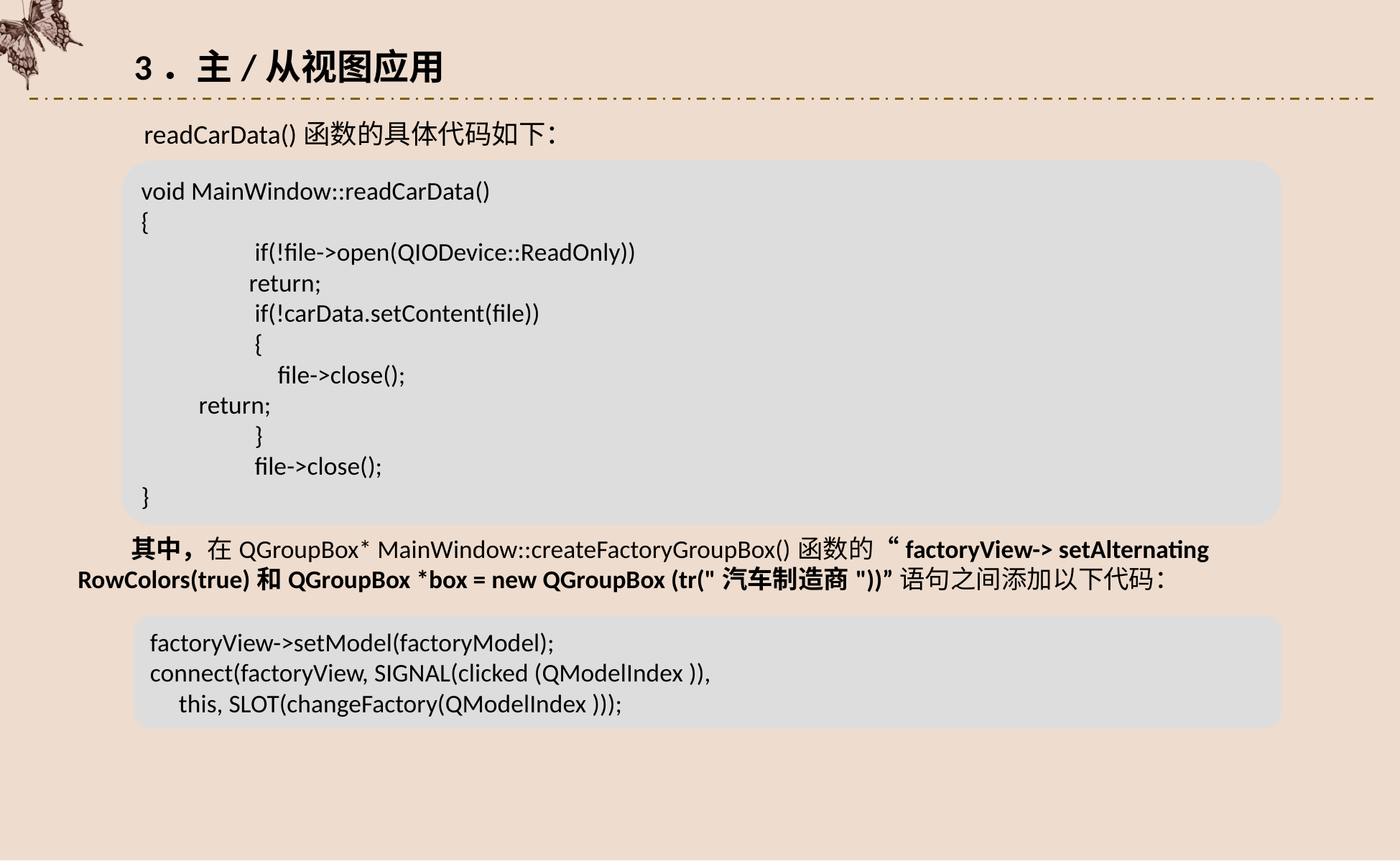

3．主/从视图应用
readCarData()函数的具体代码如下：
void MainWindow::readCarData()
{
	 if(!file->open(QIODevice::ReadOnly))
        	return;
	 if(!carData.setContent(file))
	 {
	     file->close();
          return;
	 }
	 file->close();
}
其中，在QGroupBox* MainWindow::createFactoryGroupBox()函数的“factoryView-> setAlternating RowColors(true)和QGroupBox *box = new QGroupBox (tr("汽车制造商"))”语句之间添加以下代码：
factoryView->setModel(factoryModel);
connect(factoryView, SIGNAL(clicked (QModelIndex )),
     this, SLOT(changeFactory(QModelIndex )));